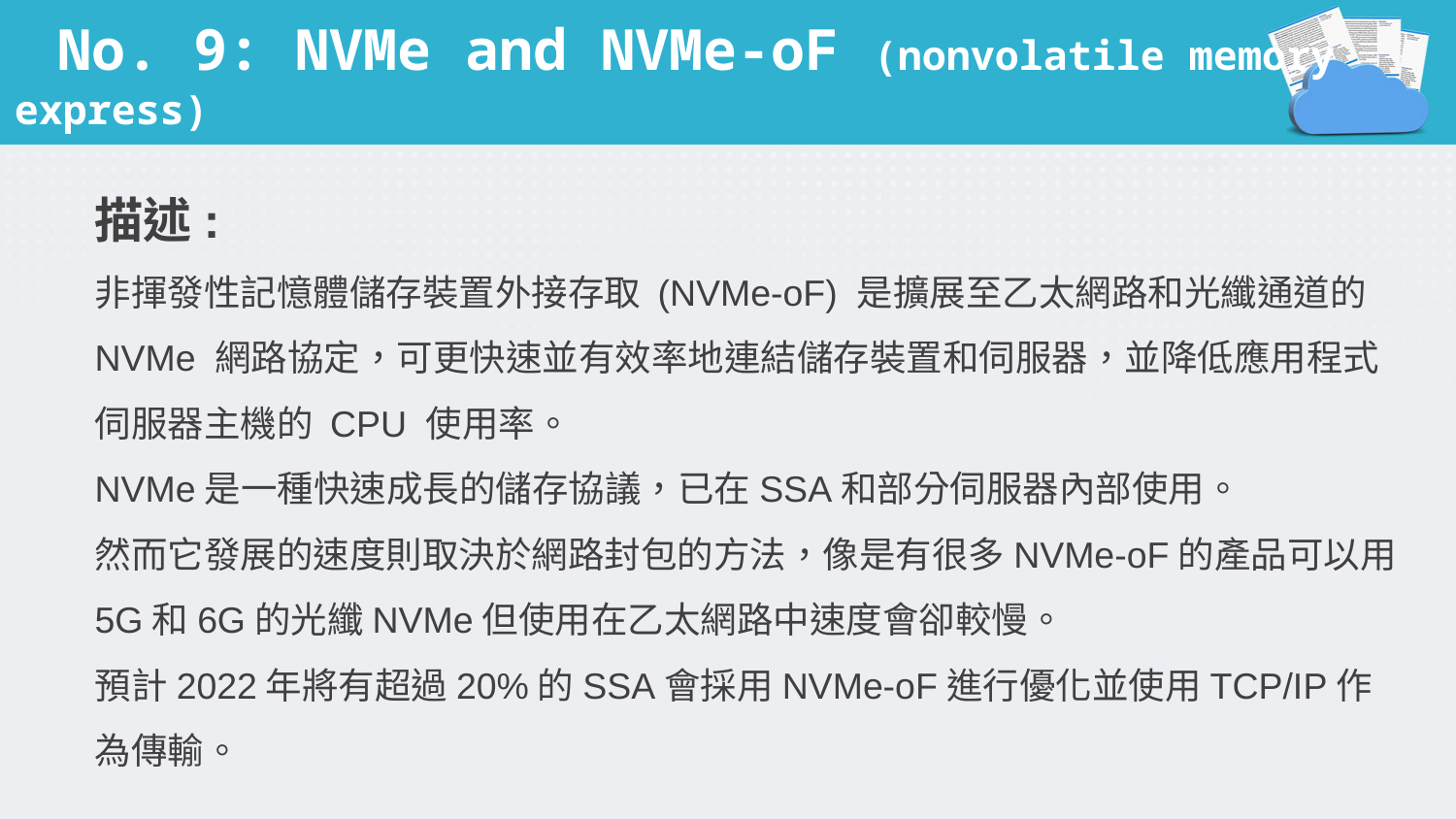

# No. 9: NVMe and NVMe-oF (nonvolatile memory express)
描述:
非揮發性記憶體儲存裝置外接存取 (NVMe-oF) 是擴展至乙太網路和光纖通道的
NVMe 網路協定，可更快速並有效率地連結儲存裝置和伺服器，並降低應用程式伺服器主機的 CPU 使用率。
NVMe是一種快速成長的儲存協議，已在SSA和部分伺服器內部使用。
然而它發展的速度則取決於網路封包的方法，像是有很多NVMe-oF的產品可以用5G和6G的光纖NVMe但使用在乙太網路中速度會卻較慢。
預計2022年將有超過20%的SSA會採用NVMe-oF進行優化並使用TCP/IP作為傳輸。
敏捷性和生產率的提高。他們通過分析IT和業務數據，從而獲得收益

■

關於用戶交互，業務活動和支持IT系統行為的見解。

服務改善和成本降低。他們通過大大節省時間和精力來做到這一點

■

確定正常運行時間和性能問題的原因。行為預測通知

預測可以支持資源優化工作。

風險緩解。他們通過分析監視，配置和服務台數據來做到這一點。他們

■

從操作和安全角度識別異常。

競爭差異/破壞。他們通過對市場的快速響應來做到這一點

和基於機器的班次分析得出的最終用戶需求。